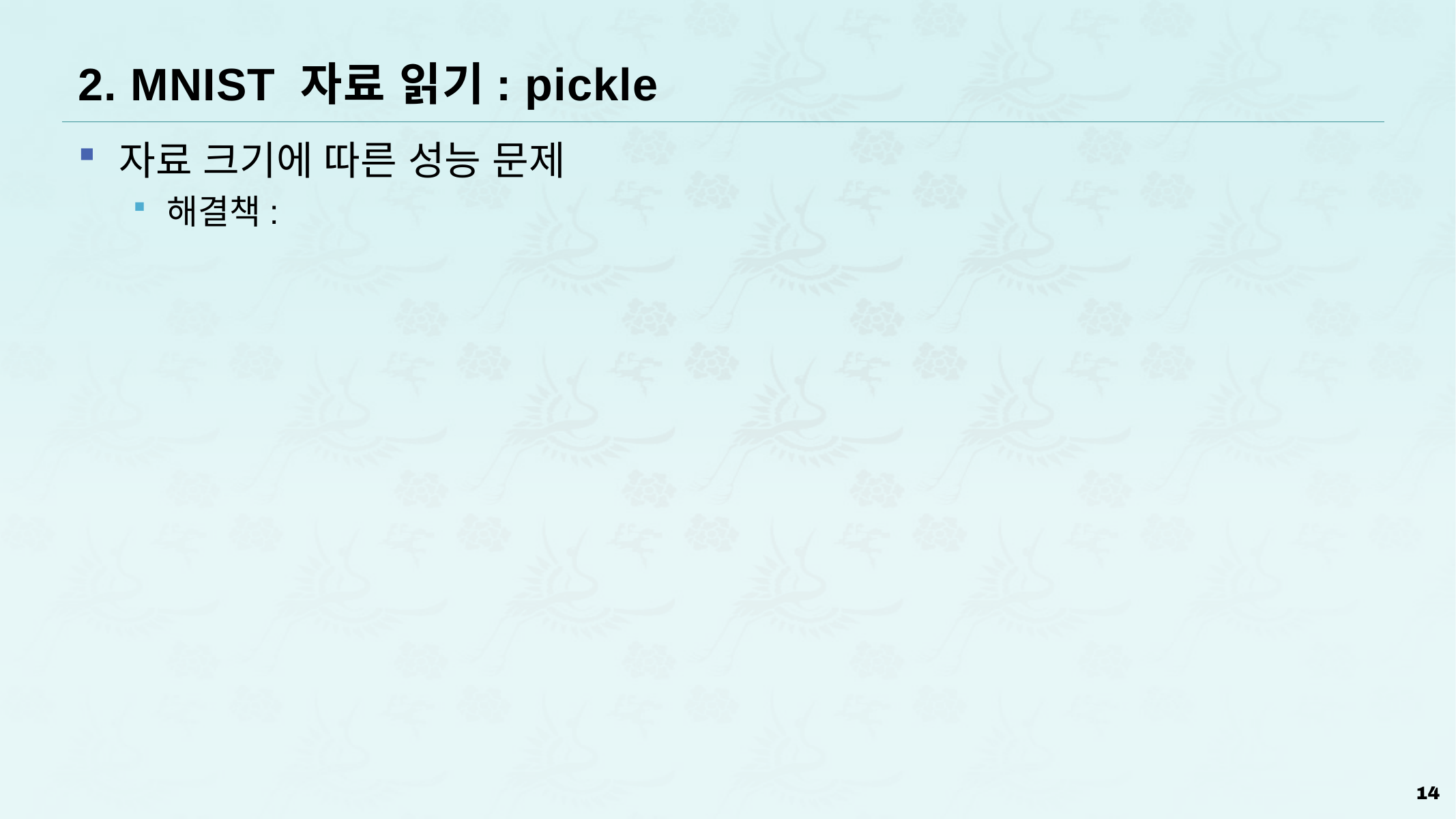

# 2. MNIST 자료 읽기: pickle
자료 크기에 따른 성능 문제
해결책:

14